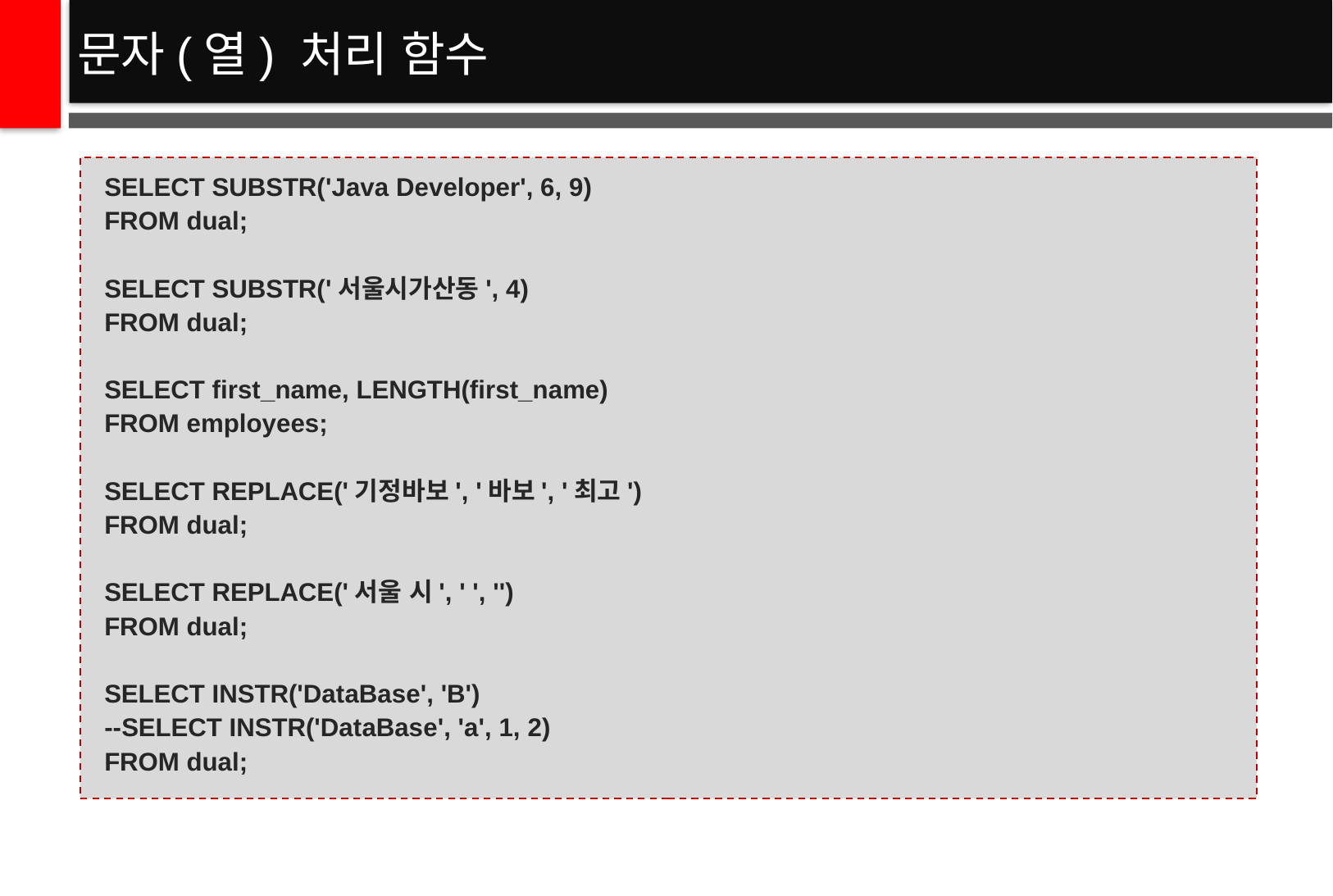

# 문자(열) 처리 함수
SELECT SUBSTR('Java Developer', 6, 9)
FROM dual;

SELECT SUBSTR('서울시가산동', 4)
FROM dual;

SELECT first_name, LENGTH(first_name)
FROM employees;

SELECT REPLACE('기정바보', '바보', '최고')
FROM dual;

SELECT REPLACE('서울 시', ' ', '')
FROM dual;

SELECT INSTR('DataBase', 'B')
--SELECT INSTR('DataBase', 'a', 1, 2)
FROM dual;